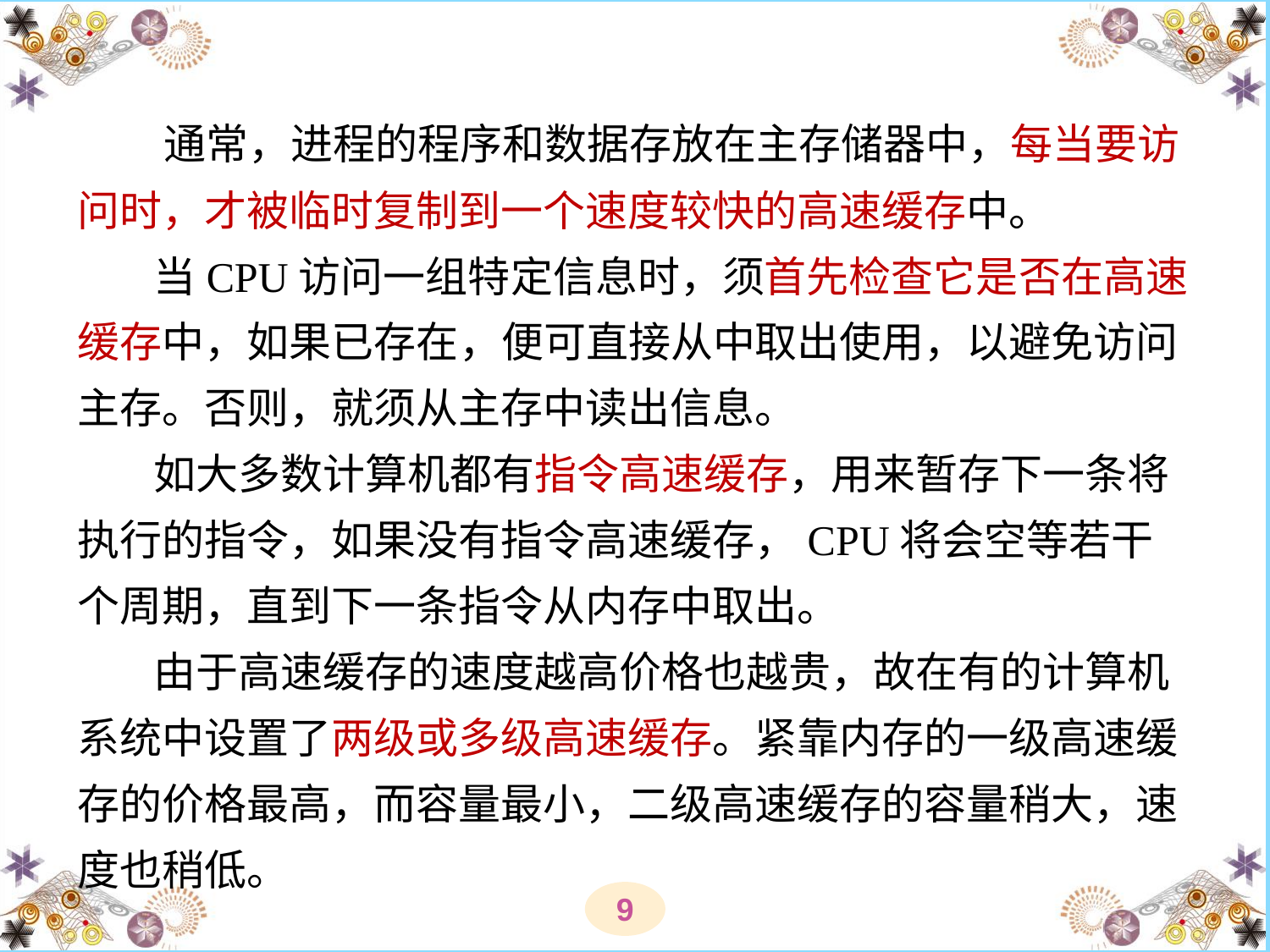

# 通常，进程的程序和数据存放在主存储器中，每当要访问时，才被临时复制到一个速度较快的高速缓存中。 当CPU访问一组特定信息时，须首先检查它是否在高速缓存中，如果已存在，便可直接从中取出使用，以避免访问主存。否则，就须从主存中读出信息。 如大多数计算机都有指令高速缓存，用来暂存下一条将执行的指令，如果没有指令高速缓存，CPU将会空等若干个周期，直到下一条指令从内存中取出。 由于高速缓存的速度越高价格也越贵，故在有的计算机系统中设置了两级或多级高速缓存。紧靠内存的一级高速缓存的价格最高，而容量最小，二级高速缓存的容量稍大，速度也稍低。